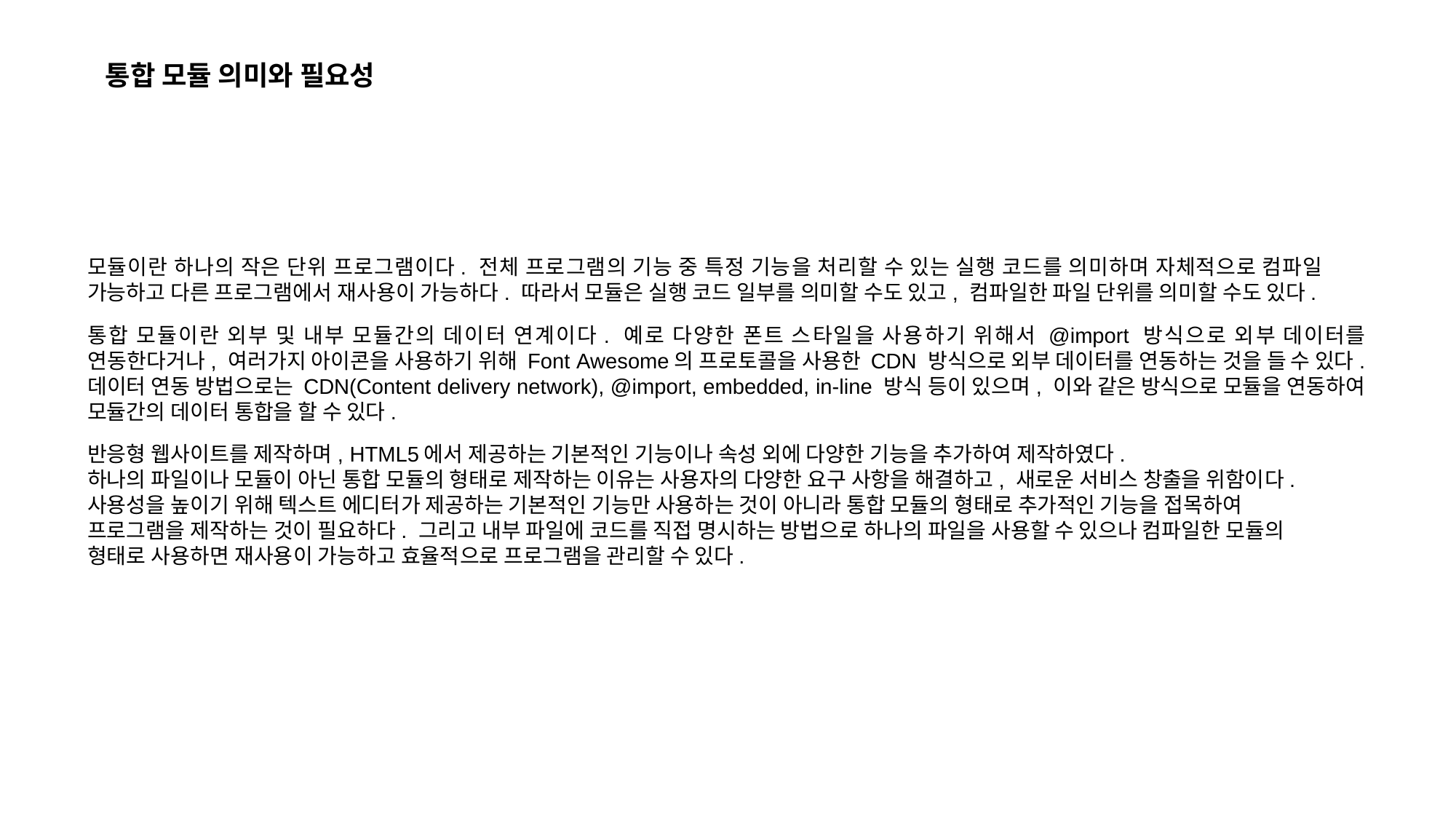

# 통합 모듈 의미와 필요성
모듈이란 하나의 작은 단위 프로그램이다. 전체 프로그램의 기능 중 특정 기능을 처리할 수 있는 실행 코드를 의미하며 자체적으로 컴파일 가능하고 다른 프로그램에서 재사용이 가능하다. 따라서 모듈은 실행 코드 일부를 의미할 수도 있고, 컴파일한 파일 단위를 의미할 수도 있다.

통합 모듈이란 외부 및 내부 모듈간의 데이터 연계이다. 예로 다양한 폰트 스타일을 사용하기 위해서 @import 방식으로 외부 데이터를 연동한다거나, 여러가지 아이콘을 사용하기 위해 Font Awesome의 프로토콜을 사용한 CDN 방식으로 외부 데이터를 연동하는 것을 들 수 있다. 데이터 연동 방법으로는 CDN(Content delivery network), @import, embedded, in-line 방식 등이 있으며, 이와 같은 방식으로 모듈을 연동하여 모듈간의 데이터 통합을 할 수 있다.

반응형 웹사이트를 제작하며, HTML5에서 제공하는 기본적인 기능이나 속성 외에 다양한 기능을 추가하여 제작하였다.
하나의 파일이나 모듈이 아닌 통합 모듈의 형태로 제작하는 이유는 사용자의 다양한 요구 사항을 해결하고, 새로운 서비스 창출을 위함이다. 사용성을 높이기 위해 텍스트 에디터가 제공하는 기본적인 기능만 사용하는 것이 아니라 통합 모듈의 형태로 추가적인 기능을 접목하여 프로그램을 제작하는 것이 필요하다. 그리고 내부 파일에 코드를 직접 명시하는 방법으로 하나의 파일을 사용할 수 있으나 컴파일한 모듈의 형태로 사용하면 재사용이 가능하고 효율적으로 프로그램을 관리할 수 있다.